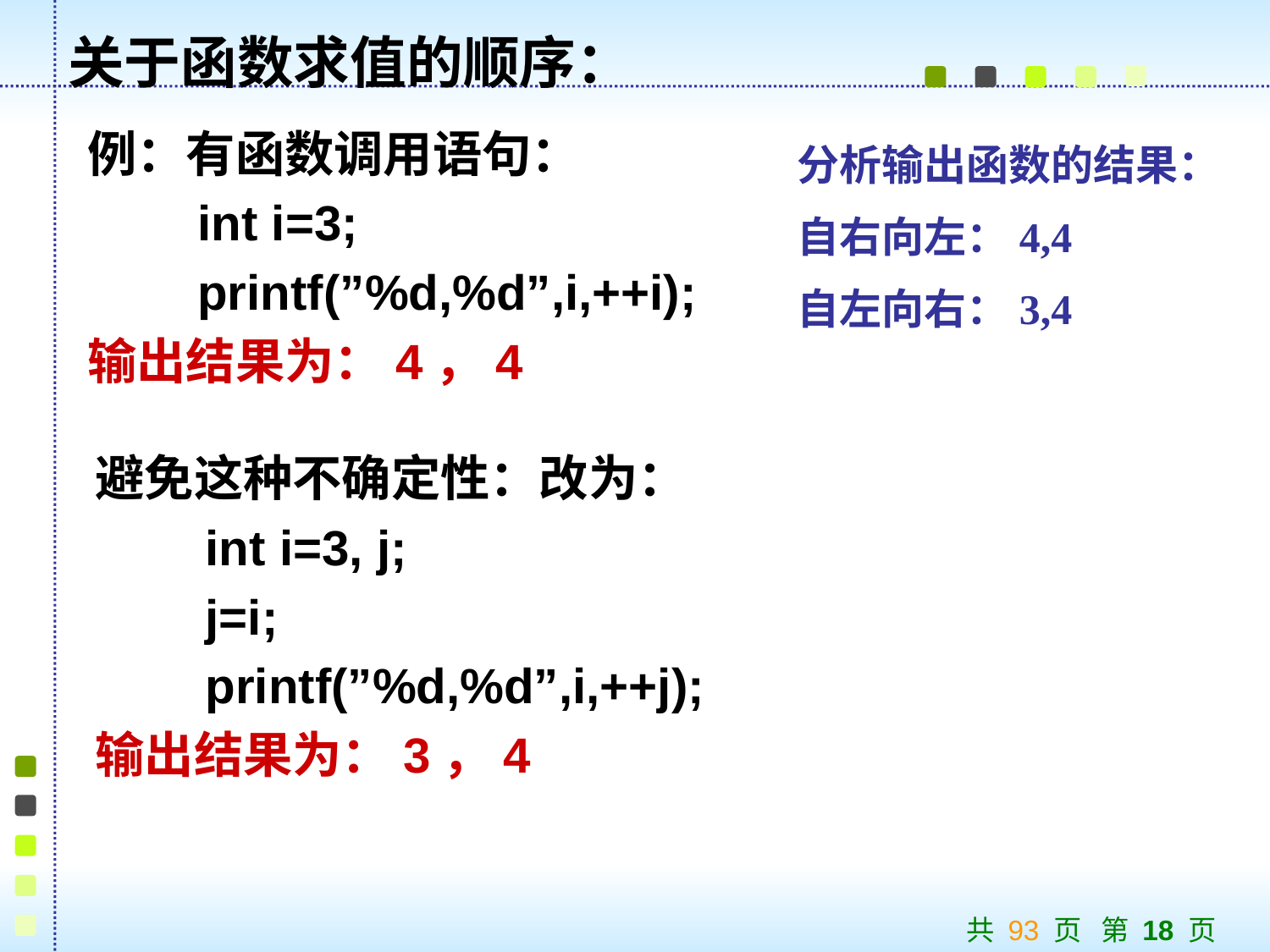

# 关于函数求值的顺序：
例：有函数调用语句：
        int i=3;
        printf(”%d,%d”,i,++i);
输出结果为：4，4

分析输出函数的结果：
自右向左：4,4
自左向右：3,4

避免这种不确定性：改为：
        int i=3, j;
        j=i;
        printf(”%d,%d”,i,++j);
输出结果为：3，4
共 93 页   第 18 页